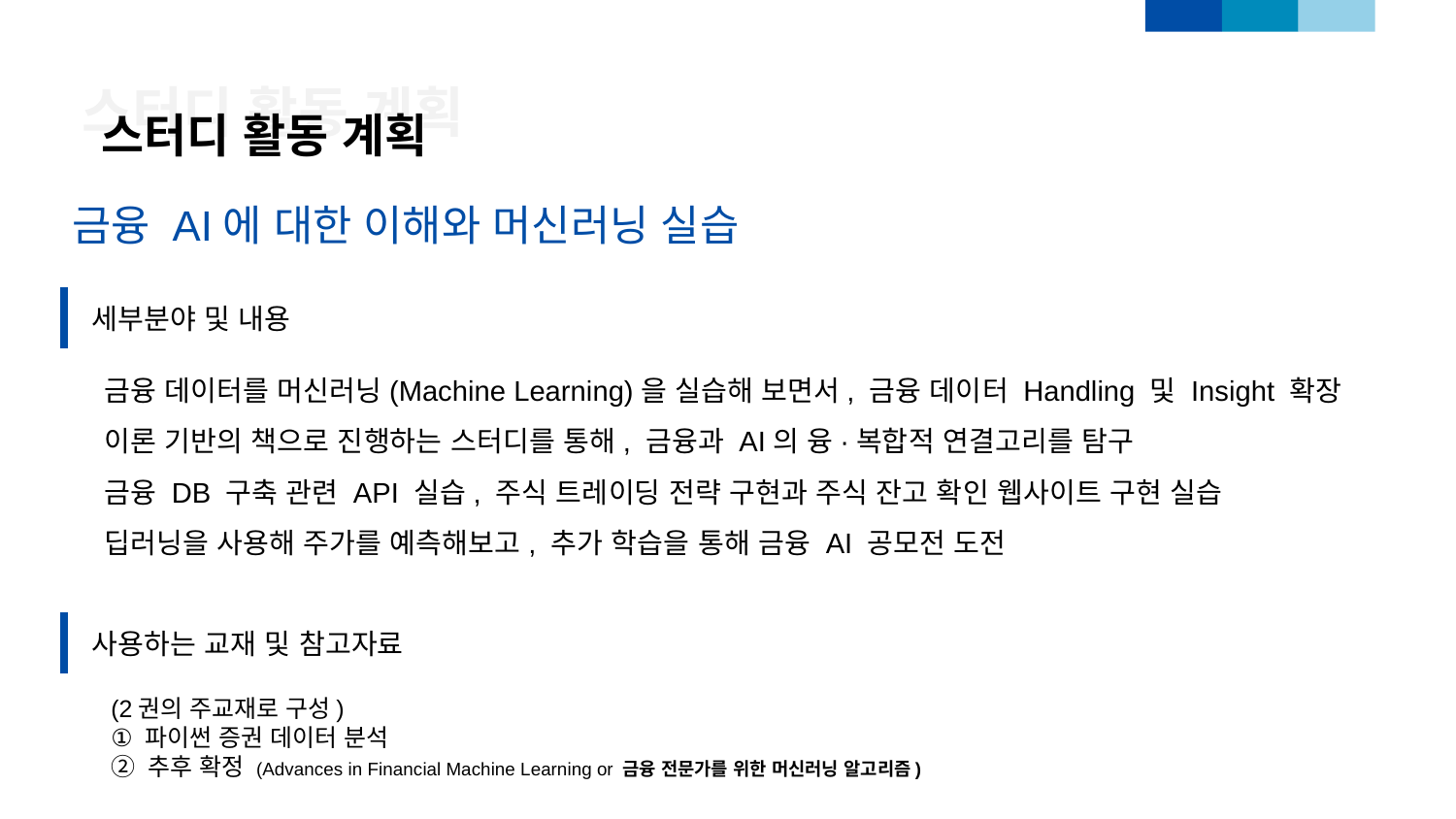

스터디 활동 계획
스터디 활동 계획
금융 AI에 대한 이해와 머신러닝 실습

세부분야 및 내용
금융 데이터를 머신러닝(Machine Learning)을 실습해 보면서, 금융 데이터 Handling 및 Insight 확장
이론 기반의 책으로 진행하는 스터디를 통해, 금융과 AI의 융·복합적 연결고리를 탐구
금융 DB 구축 관련 API 실습, 주식 트레이딩 전략 구현과 주식 잔고 확인 웹사이트 구현 실습
딥러닝을 사용해 주가를 예측해보고, 추가 학습을 통해 금융 AI 공모전 도전

사용하는 교재 및 참고자료
(2권의 주교재로 구성)
① 파이썬 증권 데이터 분석
② 추후 확정 (Advances in Financial Machine Learning or 금융 전문가를 위한 머신러닝 알고리즘)